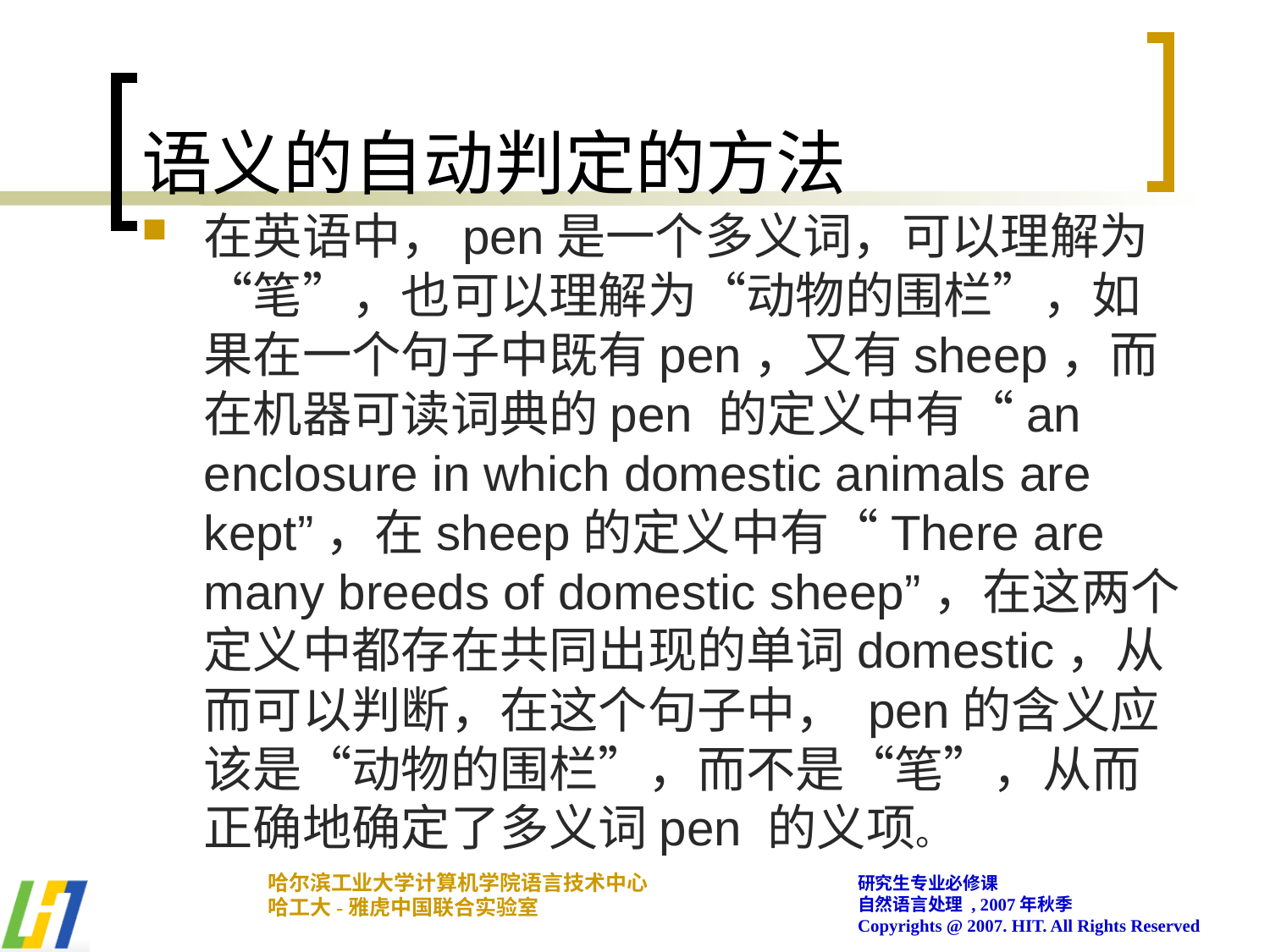

# 语义的自动判定的方法
在英语中，pen是一个多义词，可以理解为“笔”，也可以理解为“动物的围栏”，如果在一个句子中既有pen，又有sheep，而在机器可读词典的pen 的定义中有“an enclosure in which domestic animals are kept”，在sheep的定义中有“There are many breeds of domestic sheep”，在这两个定义中都存在共同出现的单词domestic，从而可以判断，在这个句子中， pen的含义应该是“动物的围栏”，而不是“笔”，从而正确地确定了多义词pen 的义项。

哈尔滨工业大学计算机学院语言技术中心
哈工大-雅虎中国联合实验室
研究生专业必修课
自然语言处理 , 2007年秋季
Copyrights @ 2007. HIT. All Rights Reserved